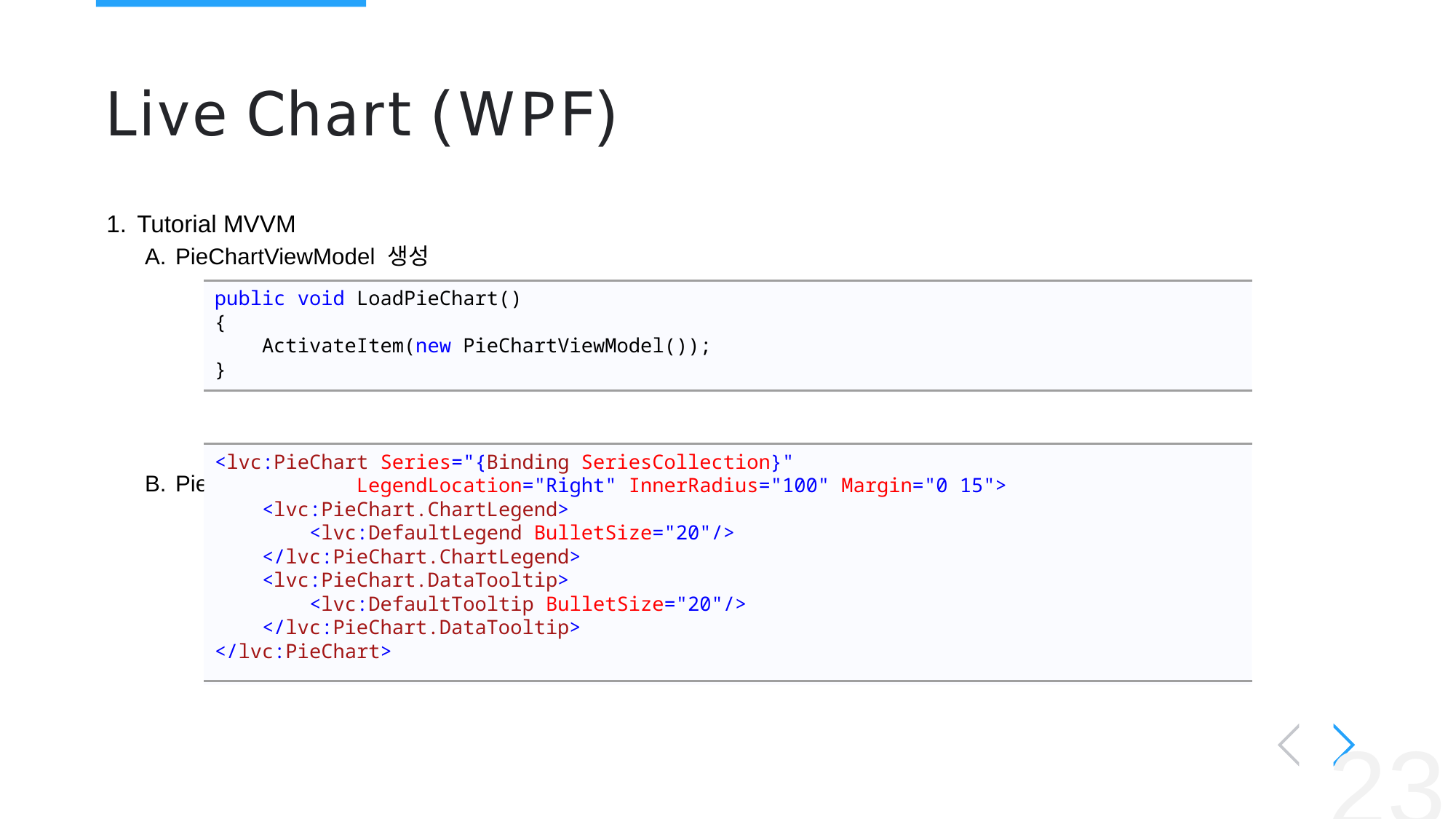

# Live Chart (WPF)
Tutorial MVVM
PieChartViewModel 생성

PieChartView.xaml 생성

public void LoadPieChart()
{
    ActivateItem(new PieChartViewModel());
}
<lvc:PieChart Series="{Binding SeriesCollection}"
            LegendLocation="Right" InnerRadius="100" Margin="0 15">
    <lvc:PieChart.ChartLegend>
        <lvc:DefaultLegend BulletSize="20"/>
    </lvc:PieChart.ChartLegend>
    <lvc:PieChart.DataTooltip>
        <lvc:DefaultTooltip BulletSize="20"/>
    </lvc:PieChart.DataTooltip>
</lvc:PieChart>
23